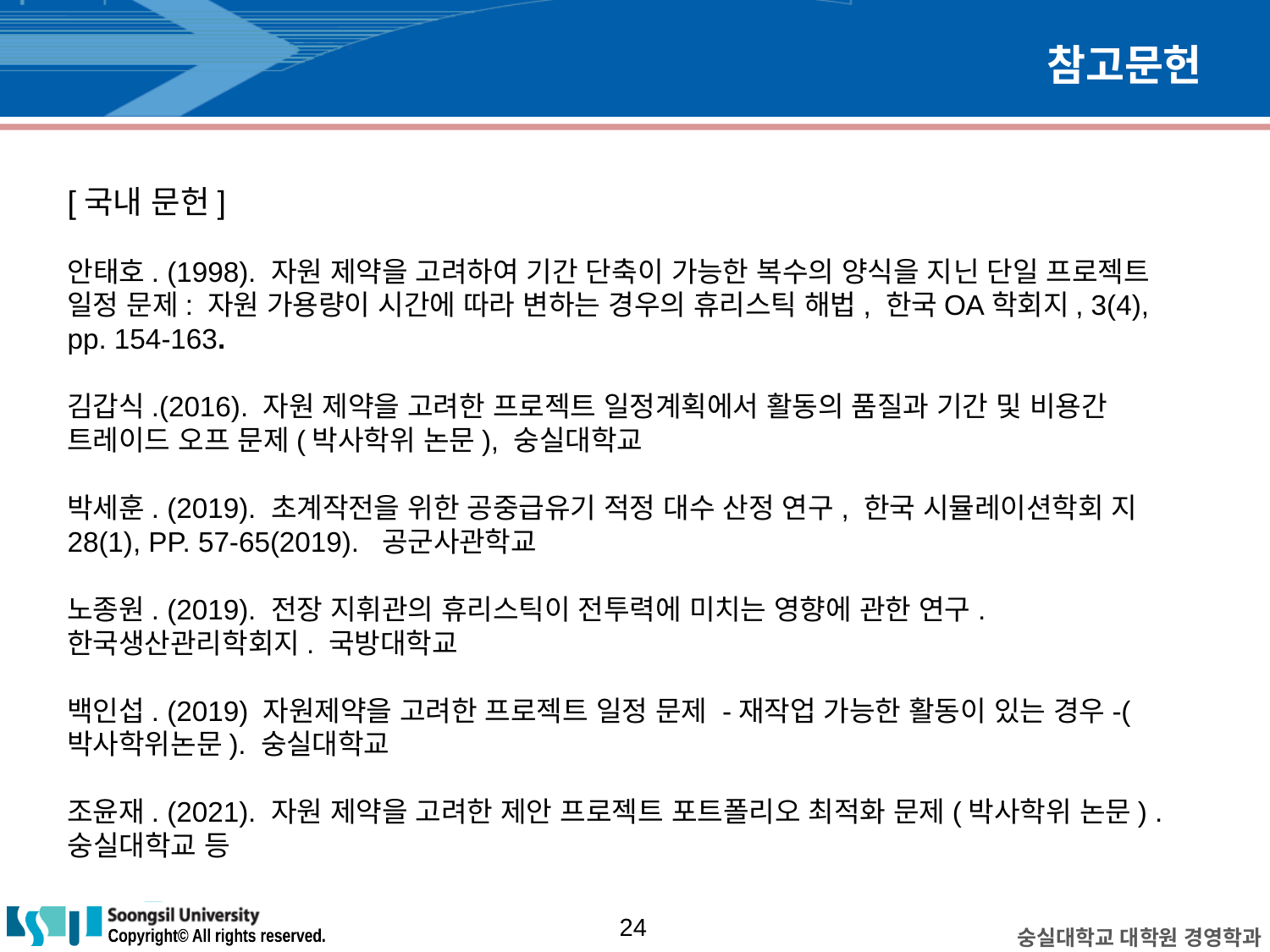

# 참고문헌
[국내 문헌]

안태호. (1998). 자원 제약을 고려하여 기간 단축이 가능한 복수의 양식을 지닌 단일 프로젝트 일정 문제: 자원 가용량이 시간에 따라 변하는 경우의 휴리스틱 해법, 한국OA학회지, 3(4), pp. 154-163.

김갑식.(2016). 자원 제약을 고려한 프로젝트 일정계획에서 활동의 품질과 기간 및 비용간 트레이드 오프 문제(박사학위 논문), 숭실대학교

박세훈. (2019). 초계작전을 위한 공중급유기 적정 대수 산정 연구, 한국 시뮬레이션학회 지 28(1), PP. 57-65(2019).  공군사관학교

노종원. (2019). 전장 지휘관의 휴리스틱이 전투력에 미치는 영향에 관한 연구. 한국생산관리학회지. 국방대학교

백인섭. (2019) 자원제약을 고려한 프로젝트 일정 문제 -재작업 가능한 활동이 있는 경우-(박사학위논문). 숭실대학교

조윤재. (2021). 자원 제약을 고려한 제안 프로젝트 포트폴리오 최적화 문제(박사학위 논문) . 숭실대학교 등